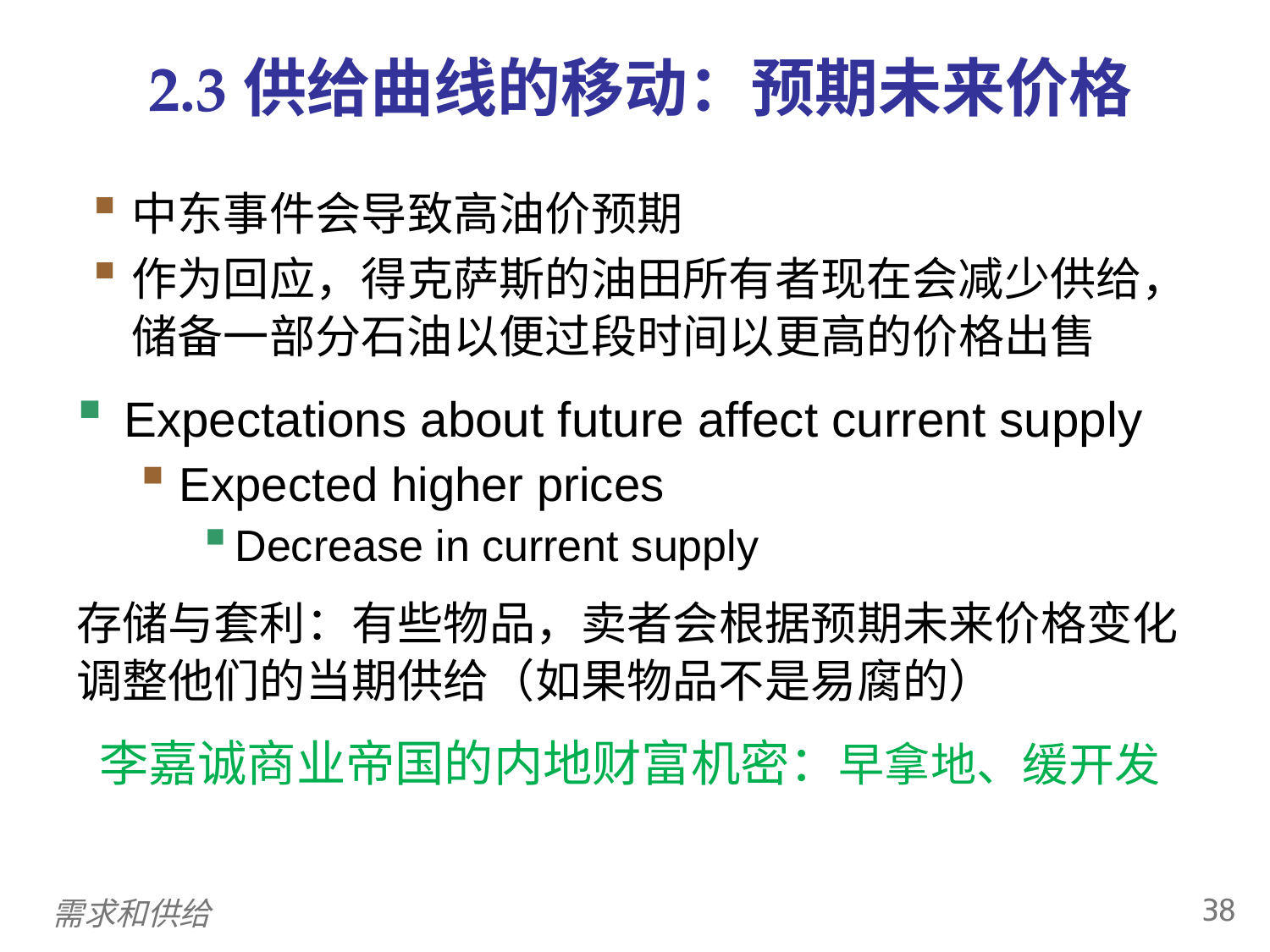

0
2.3供给曲线的移动：预期未来价格
中东事件会导致高油价预期
作为回应，得克萨斯的油田所有者现在会减少供给，储备一部分石油以便过段时间以更高的价格出售
Expectations about future affect current supply
Expected higher prices
Decrease in current supply
存储与套利：有些物品，卖者会根据预期未来价格变化调整他们的当期供给（如果物品不是易腐的）
 李嘉诚商业帝国的内地财富机密：早拿地、缓开发
38
需求和供给